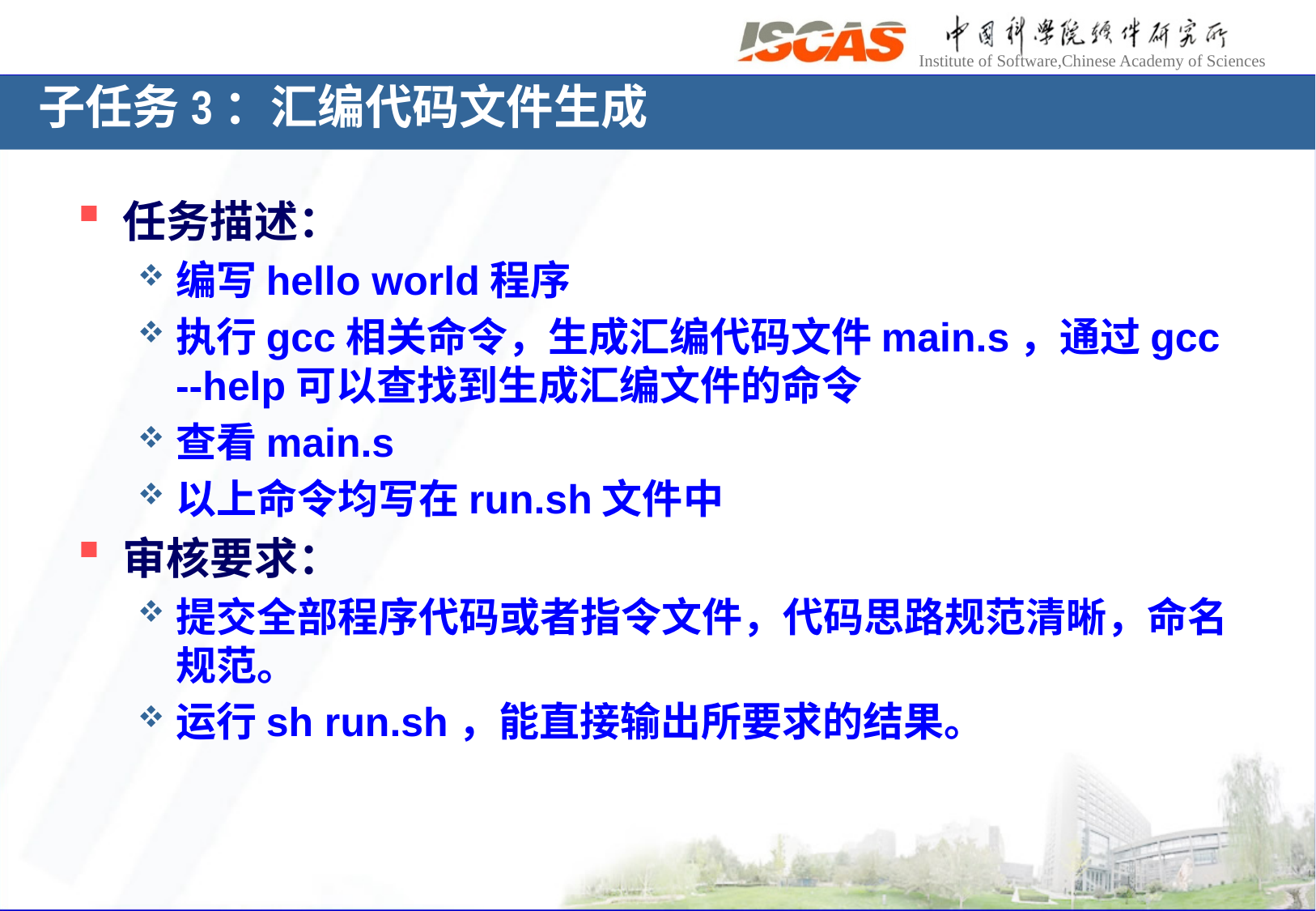

子任务3：汇编代码文件生成
任务描述：
编写hello world程序
执行gcc相关命令，生成汇编代码文件main.s，通过gcc --help可以查找到生成汇编文件的命令
查看main.s
以上命令均写在run.sh文件中
审核要求：
提交全部程序代码或者指令文件，代码思路规范清晰，命名规范。
运行sh run.sh，能直接输出所要求的结果。